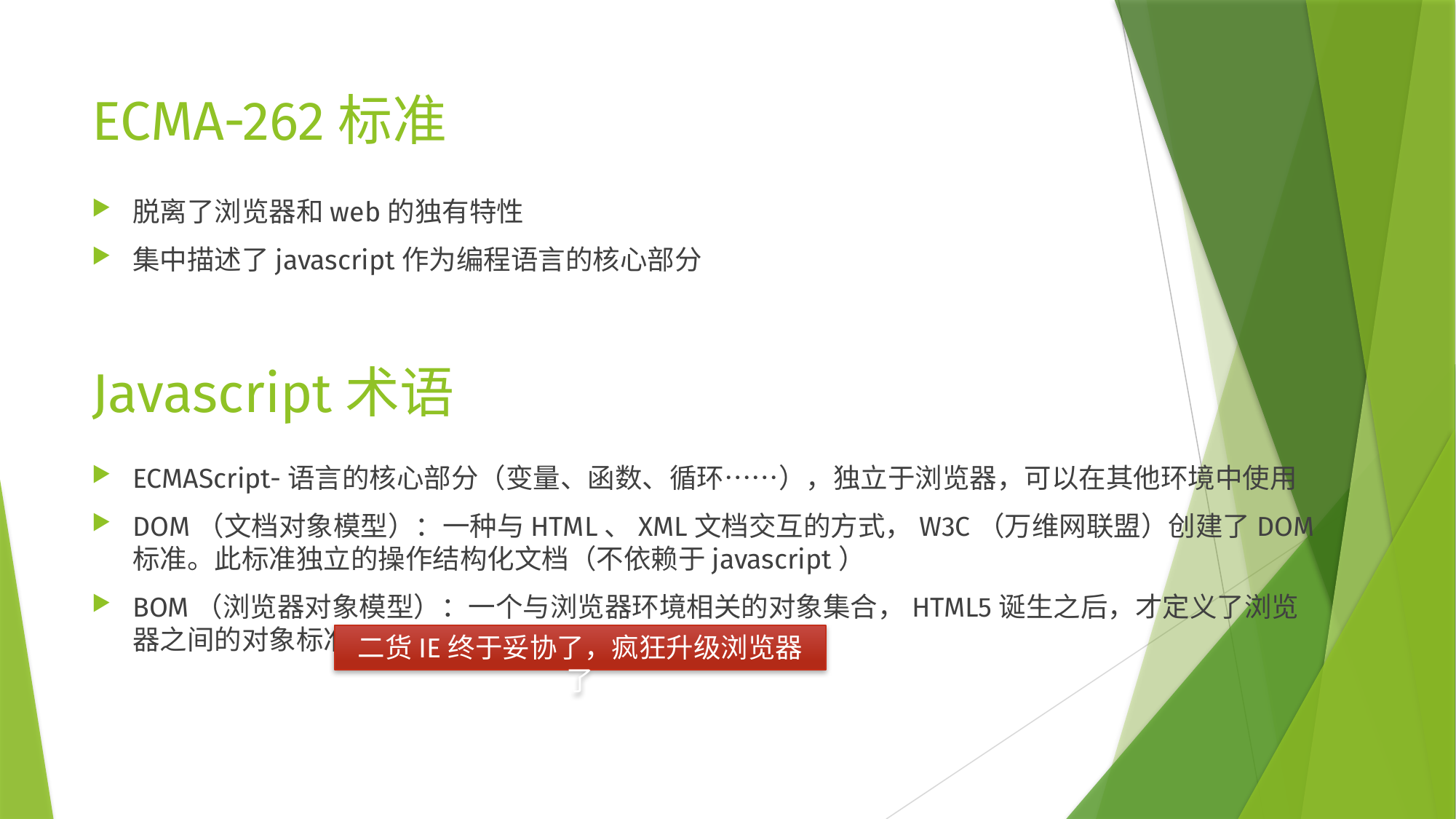

ECMA-262标准
脱离了浏览器和web的独有特性
集中描述了javascript作为编程语言的核心部分

# Javascript术语
ECMAScript-语言的核心部分（变量、函数、循环……），独立于浏览器，可以在其他环境中使用
DOM（文档对象模型）：一种与HTML、XML文档交互的方式，W3C（万维网联盟）创建了DOM标准。此标准独立的操作结构化文档（不依赖于javascript）
BOM（浏览器对象模型）：一个与浏览器环境相关的对象集合，HTML5诞生之后，才定义了浏览器之间的对象标准
二货IE终于妥协了，疯狂升级浏览器了